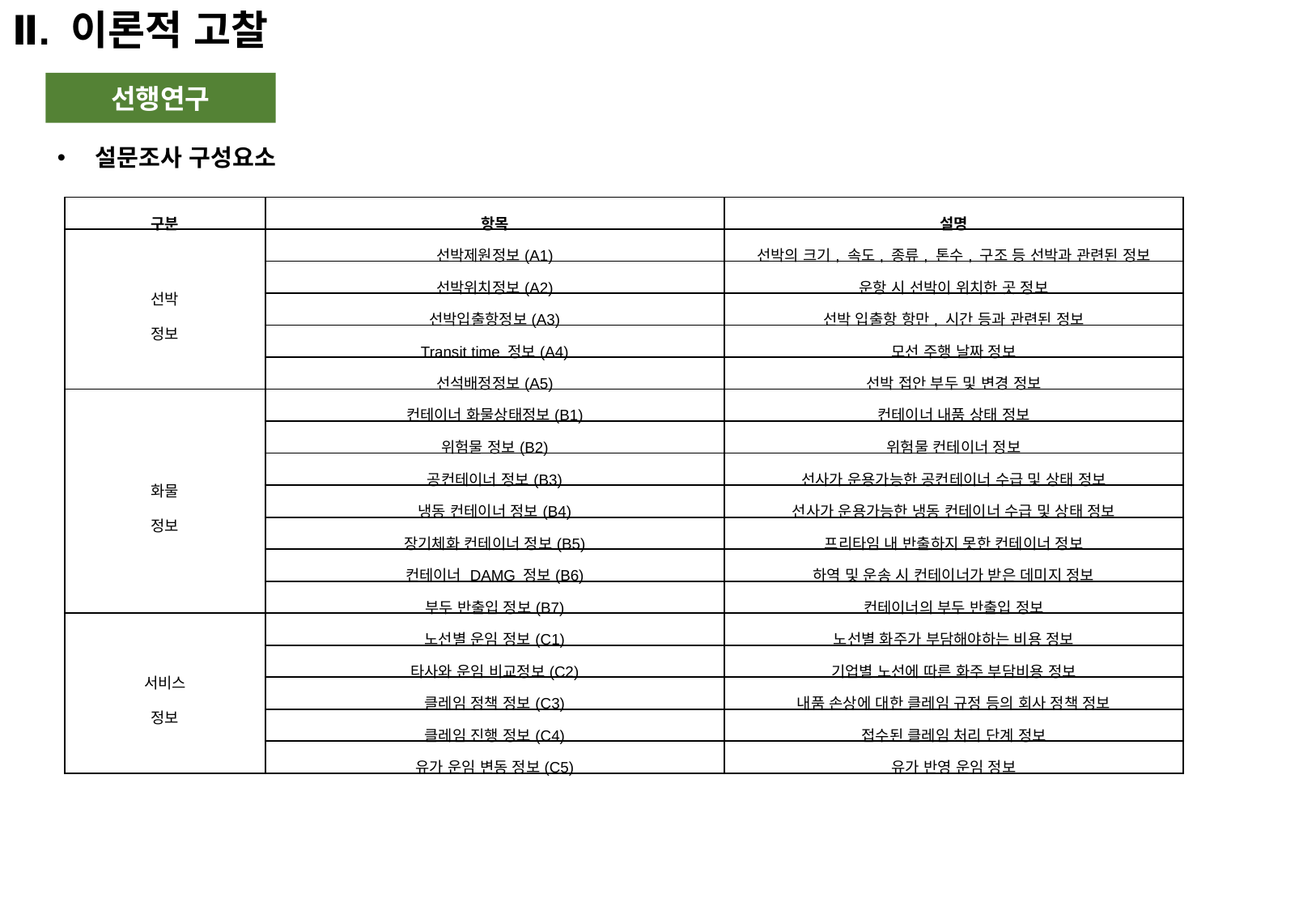

Ⅱ. 이론적 고찰
선행연구
설문조사 구성요소
| 구분 | 항목 | 설명 |
| --- | --- | --- |
| 선박 정보 | 선박제원정보(A1) | 선박의 크기, 속도, 종류, 톤수, 구조 등 선박과 관련된 정보 |
|  | 선박위치정보(A2) | 운항 시 선박이 위치한 곳 정보 |
|  | 선박입출항정보(A3) | 선박 입출항 항만, 시간 등과 관련된 정보 |
|  | Transit time 정보(A4) | 모선 주행 날짜 정보 |
|  | 선석배정정보(A5) | 선박 접안 부두 및 변경 정보 |
| 화물 정보 | 컨테이너 화물상태정보(B1) | 컨테이너 내품 상태 정보 |
|  | 위험물 정보(B2) | 위험물 컨테이너 정보 |
|  | 공컨테이너 정보(B3) | 선사가 운용가능한 공컨테이너 수급 및 상태 정보 |
|  | 냉동 컨테이너 정보(B4) | 선사가 운용가능한 냉동 컨테이너 수급 및 상태 정보 |
|  | 장기체화 컨테이너 정보(B5) | 프리타임 내 반출하지 못한 컨테이너 정보 |
|  | 컨테이너 DAMG 정보(B6) | 하역 및 운송 시 컨테이너가 받은 데미지 정보 |
|  | 부두 반출입 정보(B7) | 컨테이너의 부두 반출입 정보 |
| 서비스 정보 | 노선별 운임 정보(C1) | 노선별 화주가 부담해야하는 비용 정보 |
|  | 타사와 운임 비교정보(C2) | 기업별 노선에 따른 화주 부담비용 정보 |
|  | 클레임 정책 정보(C3) | 내품 손상에 대한 클레임 규정 등의 회사 정책 정보 |
|  | 클레임 진행 정보(C4) | 접수된 클레임 처리 단계 정보 |
|  | 유가 운임 변동 정보(C5) | 유가 반영 운임 정보 |